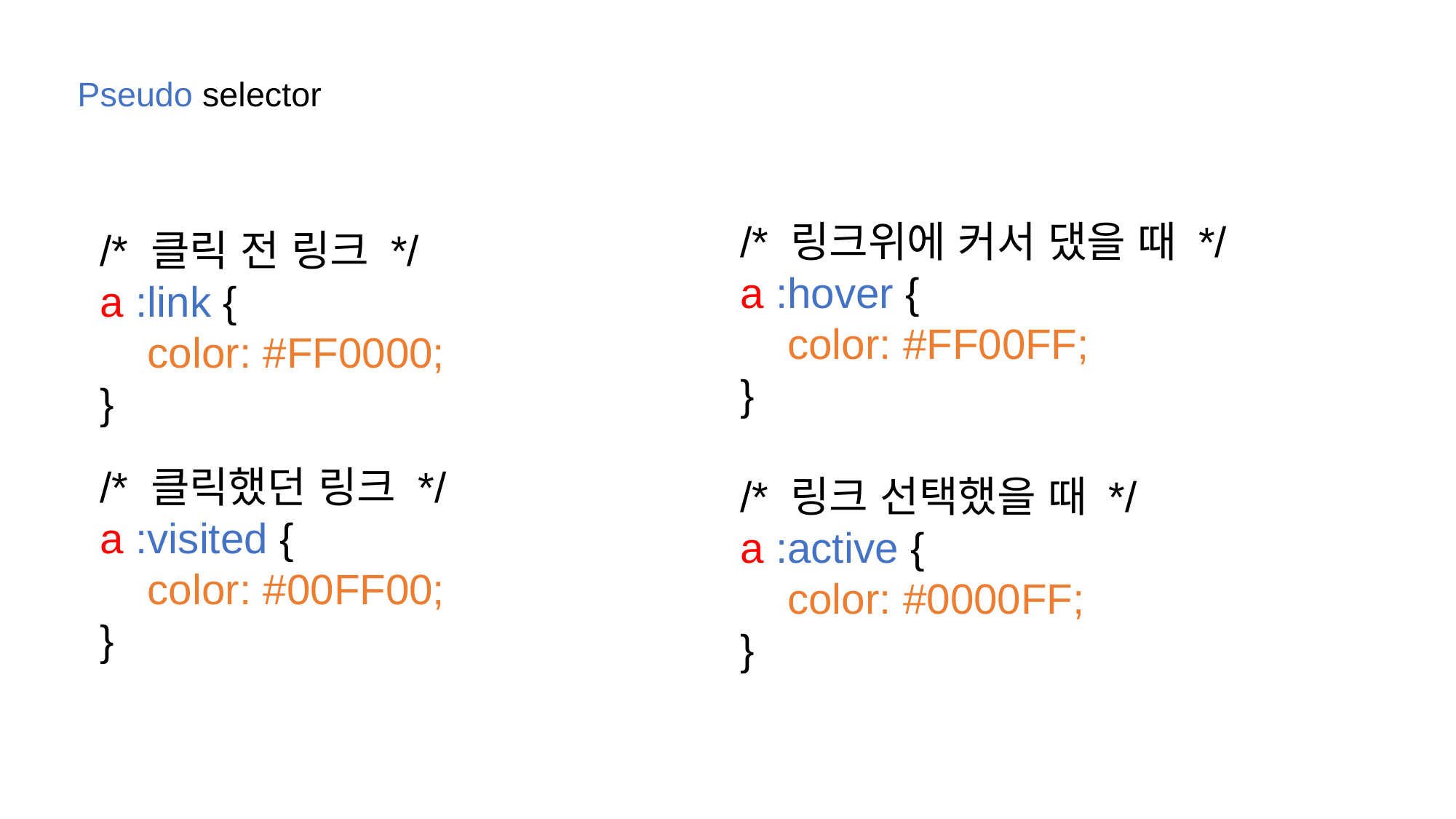

# Pseudo selector
/* 링크위에 커서 댔을 때 */
a :hover {
    color: #FF00FF;
}
/* 링크 선택했을 때 */
a :active {
    color: #0000FF;
}
/* 클릭 전 링크 */
a :link {
    color: #FF0000;
}
/* 클릭했던 링크 */
a :visited {
    color: #00FF00;
}